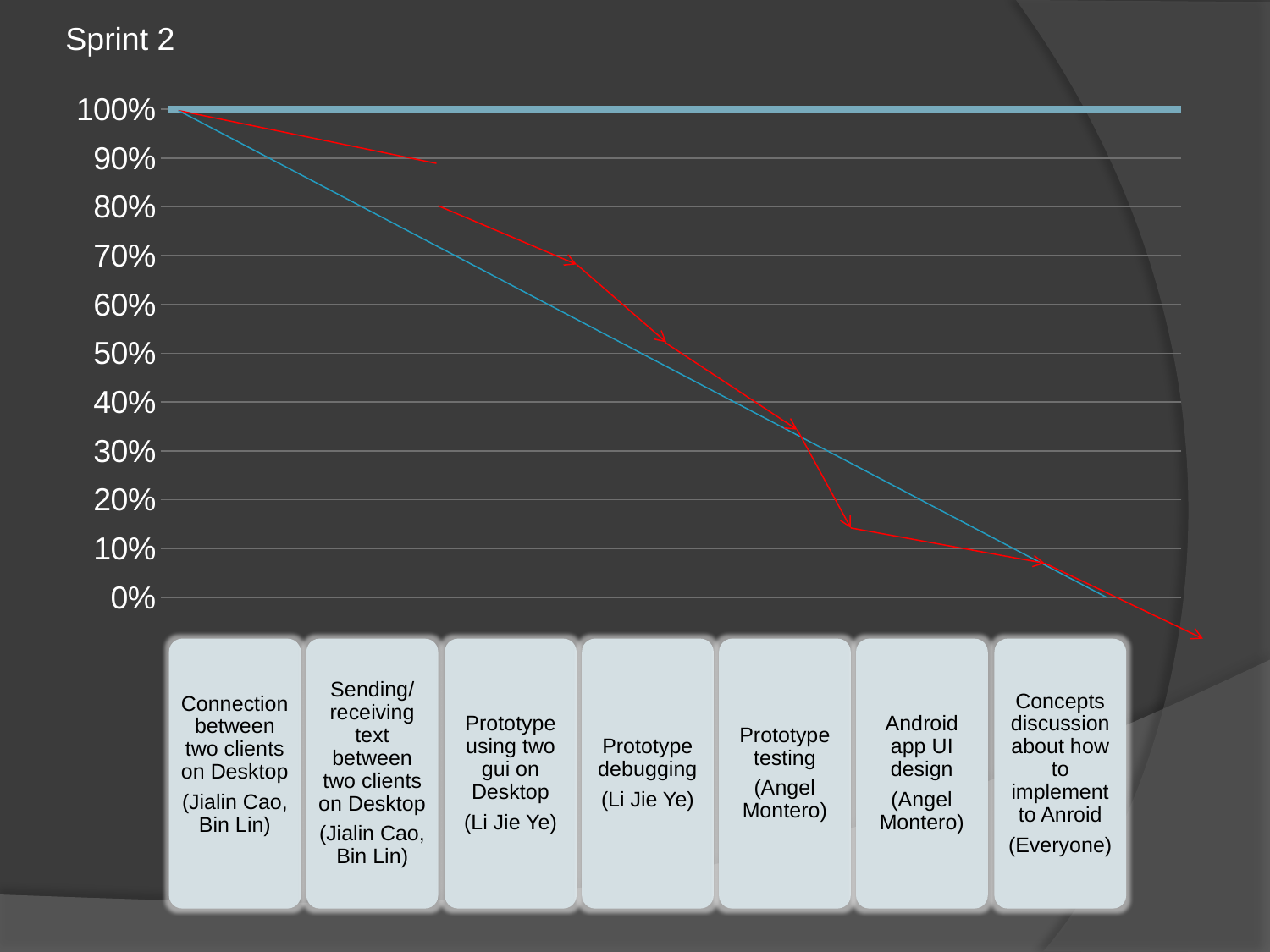

Sprint 2

### Chart

| Category |  |  |
|---|---|---|
| 列1 | 90.0 | None |
| 列2 | 90.0 | None |
| 列3 | 85.0 | None |
Connection between two clients on Desktop
(Jialin Cao, Bin Lin)
Sending/receiving text between two clients on Desktop
(Jialin Cao, Bin Lin)

Prototype using two gui on Desktop
(Li Jie Ye)

Prototype debugging
(Li Jie Ye)

Prototype testing
(Angel Montero)

Android app UI design
(Angel Montero)

Concepts discussion about how to implement to Anroid
(Everyone)